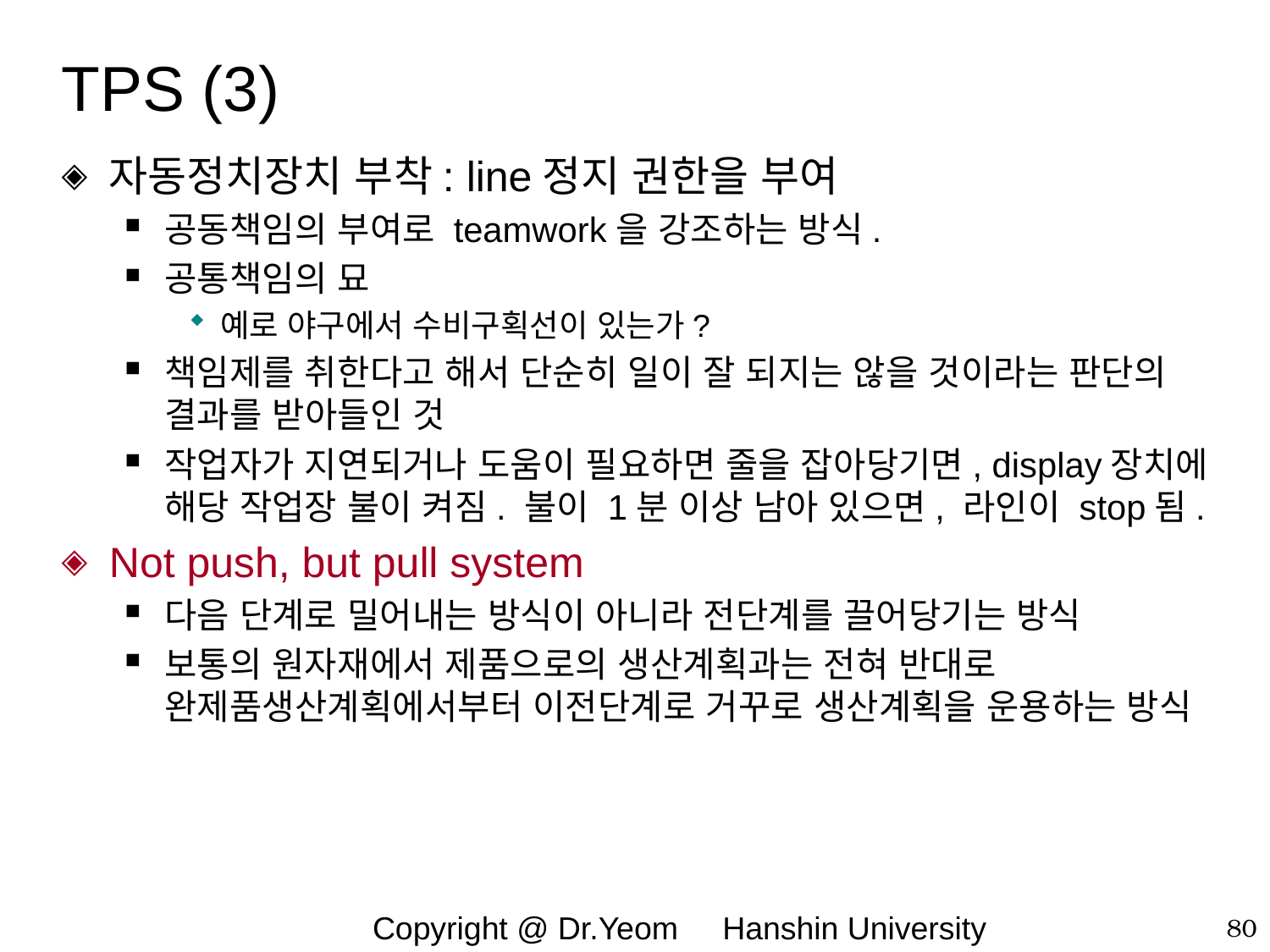

# TPS (3)
자동정치장치 부착: line정지 권한을 부여
공동책임의 부여로 teamwork을 강조하는 방식.
공통책임의 묘
예로 야구에서 수비구획선이 있는가?
책임제를 취한다고 해서 단순히 일이 잘 되지는 않을 것이라는 판단의 결과를 받아들인 것
작업자가 지연되거나 도움이 필요하면 줄을 잡아당기면, display장치에 해당 작업장 불이 켜짐. 불이 1분 이상 남아 있으면, 라인이 stop됨.
Not push, but pull system
다음 단계로 밀어내는 방식이 아니라 전단계를 끌어당기는 방식
보통의 원자재에서 제품으로의 생산계획과는 전혀 반대로 완제품생산계획에서부터 이전단계로 거꾸로 생산계획을 운용하는 방식
80